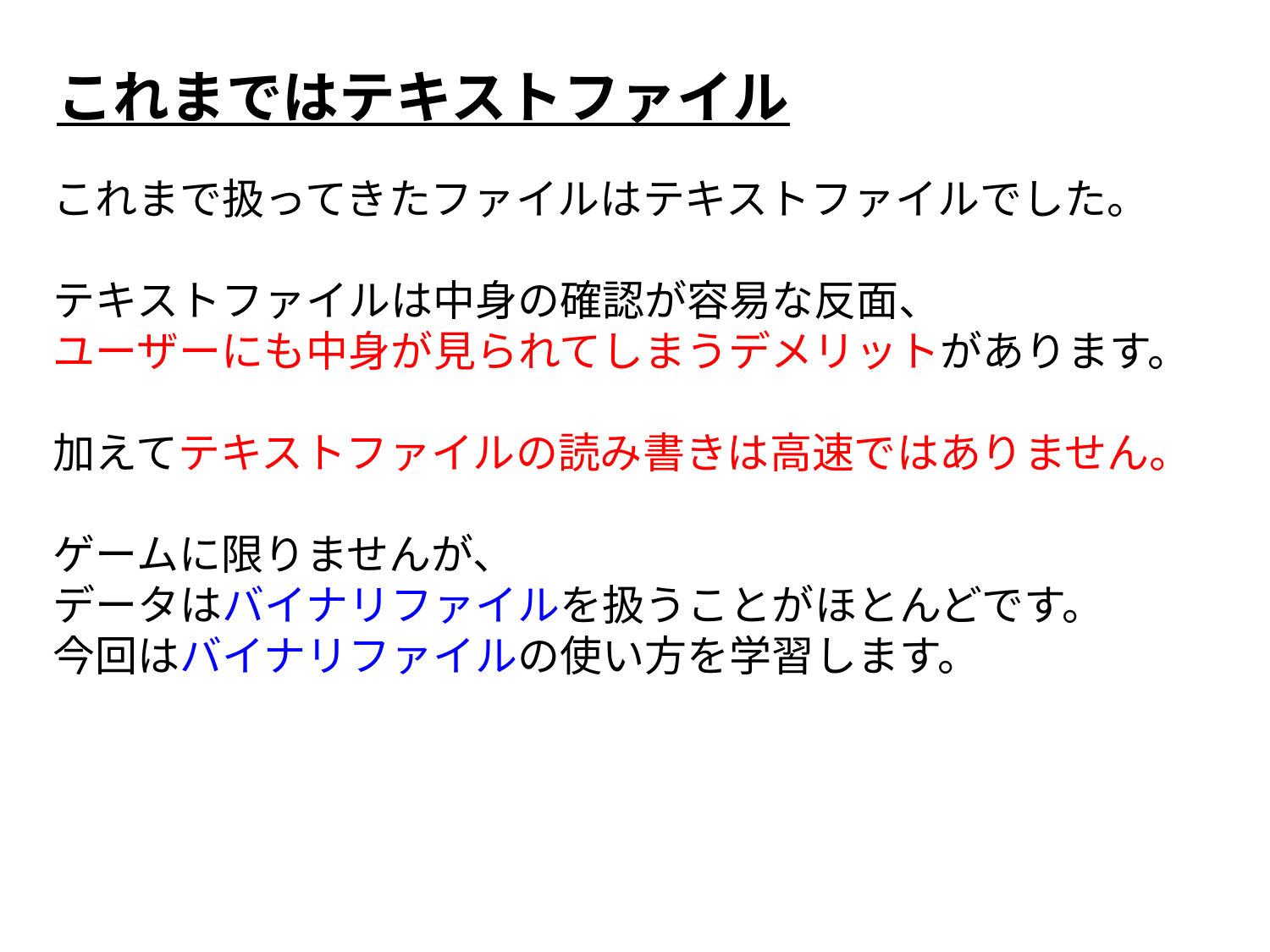

これまではテキストファイル
これまで扱ってきたファイルはテキストファイルでした。

テキストファイルは中身の確認が容易な反面、
ユーザーにも中身が見られてしまうデメリットがあります。

加えてテキストファイルの読み書きは高速ではありません。

ゲームに限りませんが、
データはバイナリファイルを扱うことがほとんどです。
今回はバイナリファイルの使い方を学習します。